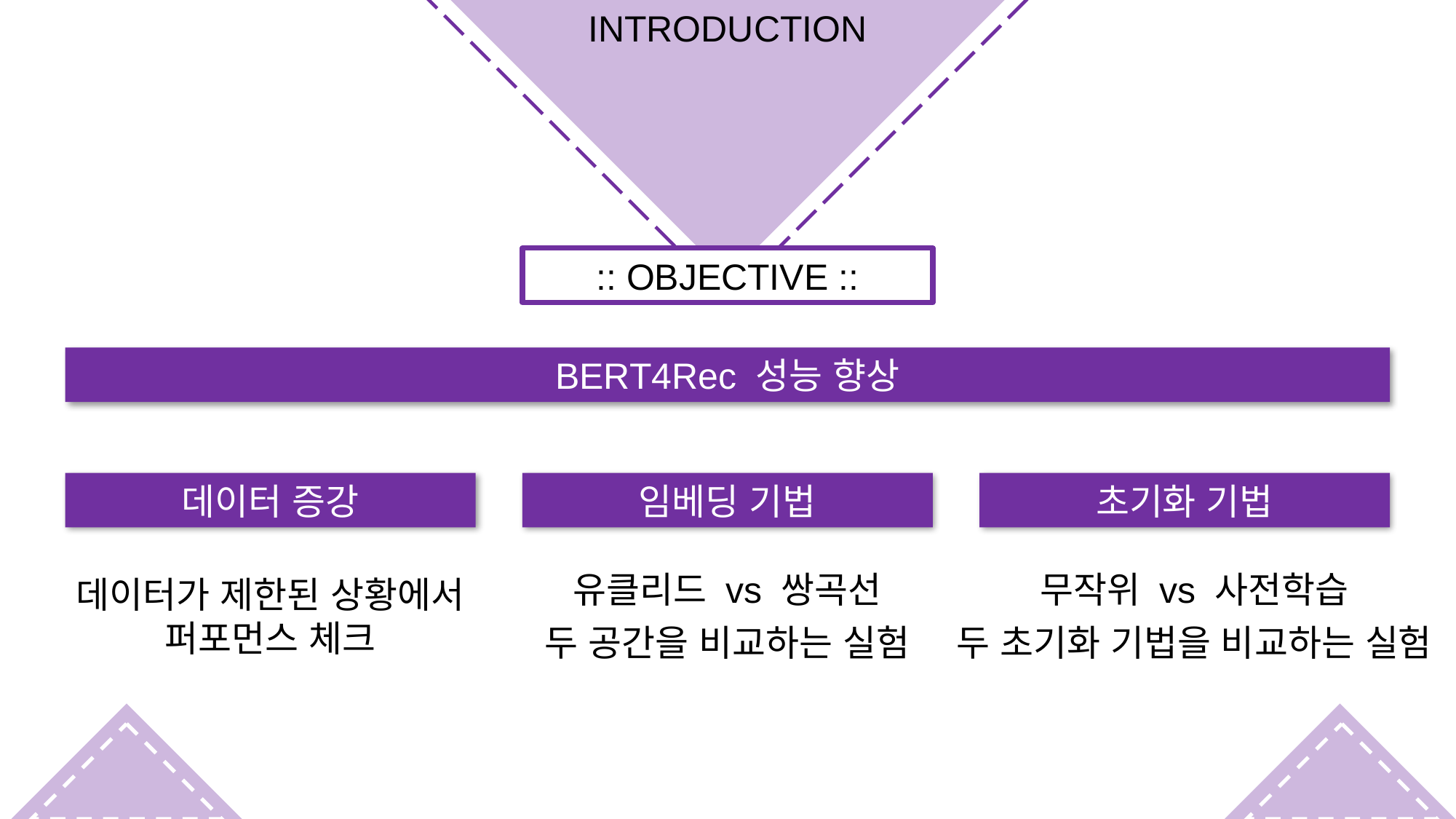

INTRODUCTION

:: OBJECTIVE ::
BERT4Rec 성능 향상
데이터 증강
임베딩 기법
초기화 기법
유클리드 vs 쌍곡선
두 공간을 비교하는 실험
무작위 vs 사전학습
두 초기화 기법을 비교하는 실험
데이터가 제한된 상황에서 퍼포먼스 체크